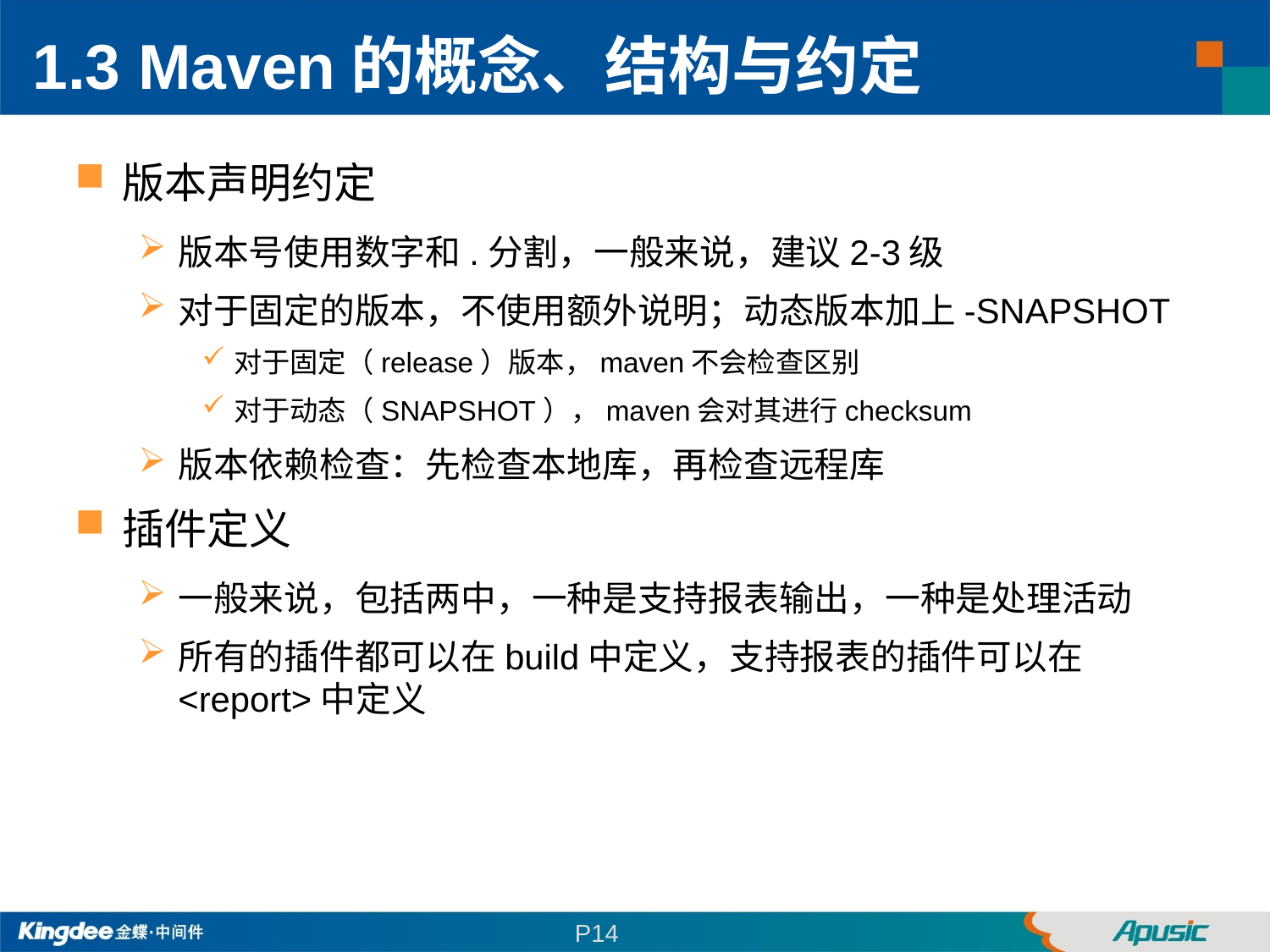

1.3 Maven的概念、结构与约定
版本声明约定
版本号使用数字和.分割，一般来说，建议2-3级
对于固定的版本，不使用额外说明；动态版本加上-SNAPSHOT
对于固定（release）版本，maven不会检查区别
对于动态（SNAPSHOT），maven会对其进行checksum
版本依赖检查：先检查本地库，再检查远程库
插件定义
一般来说，包括两中，一种是支持报表输出，一种是处理活动
所有的插件都可以在build中定义，支持报表的插件可以在<report>中定义